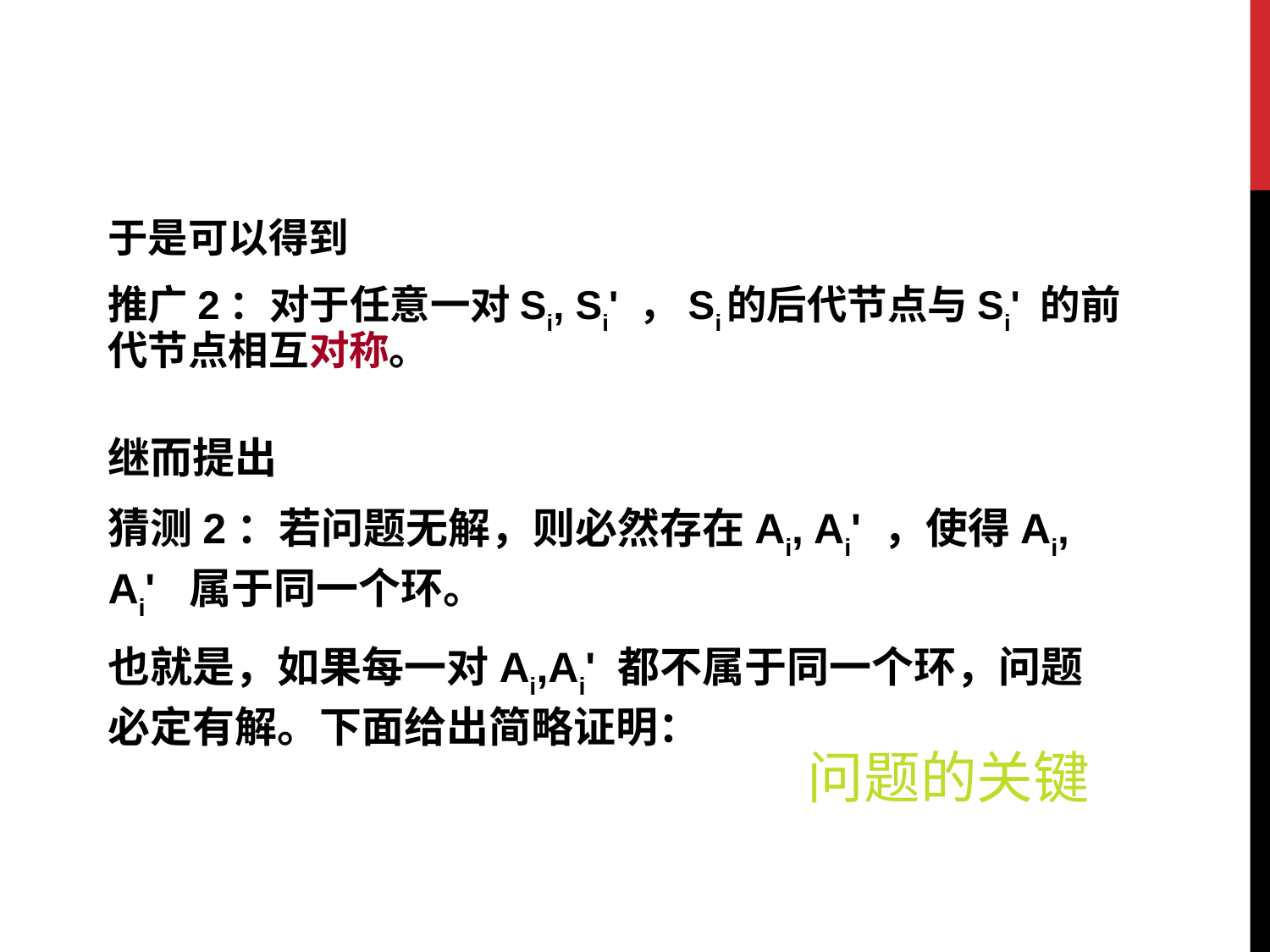

于是可以得到
推广2：对于任意一对Si, Si' ，Si的后代节点与Si' 的前代节点相互对称。
继而提出
猜测2：若问题无解，则必然存在Ai, Ai' ，使得Ai, Ai'  属于同一个环。
也就是，如果每一对Ai,Ai' 都不属于同一个环，问题必定有解。下面给出简略证明：
问题的关键